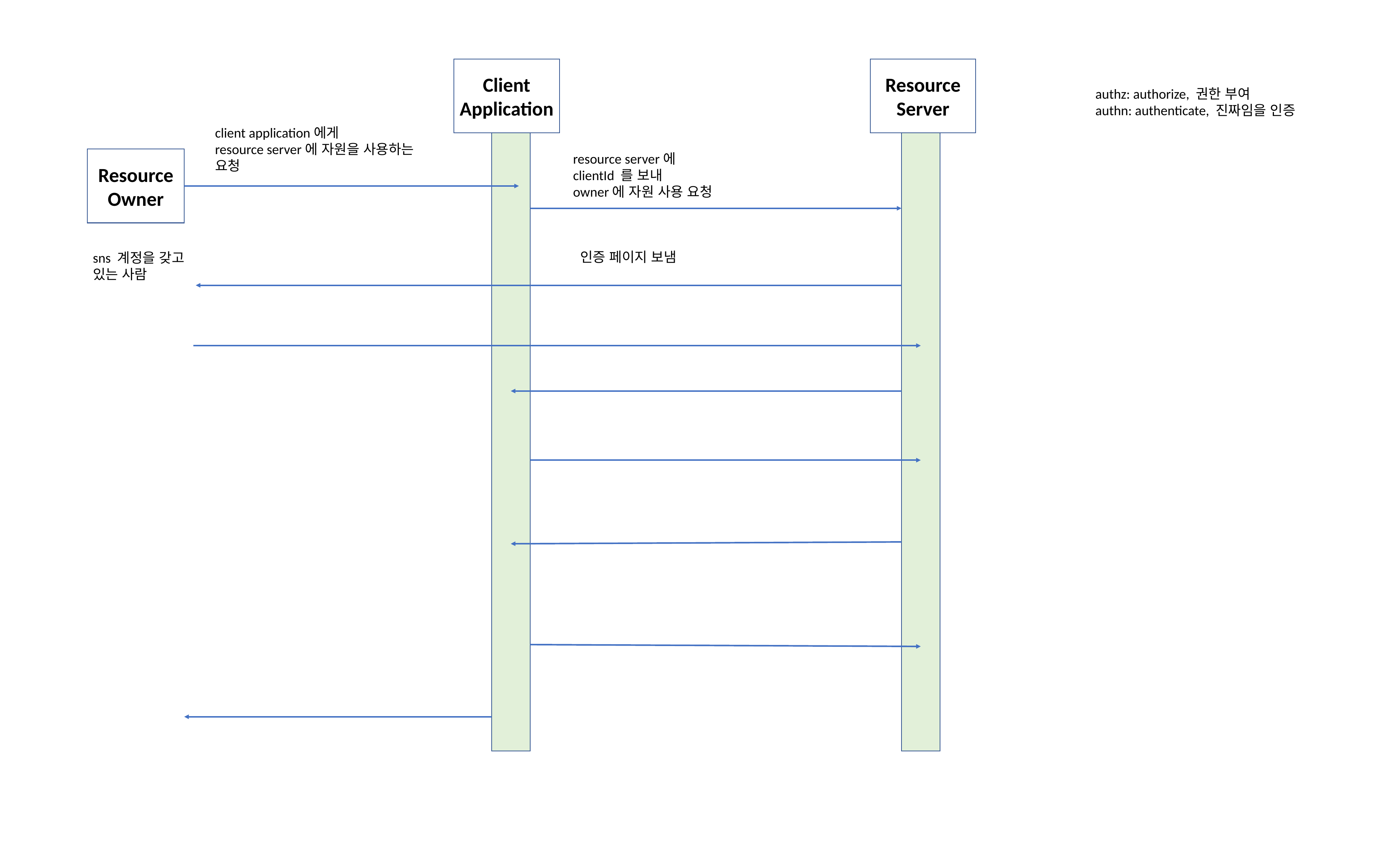

Client
Application
Resource
Server
authz: authorize, 권한 부여
authn: authenticate, 진짜임을 인증
client application에게
resource server에 자원을 사용하는
요청

resource server에
clientId 를 보내
owner에 자원 사용 요청
Resource
Owner
 인증 페이지 보냄
sns 계정을 갖고 있는 사람